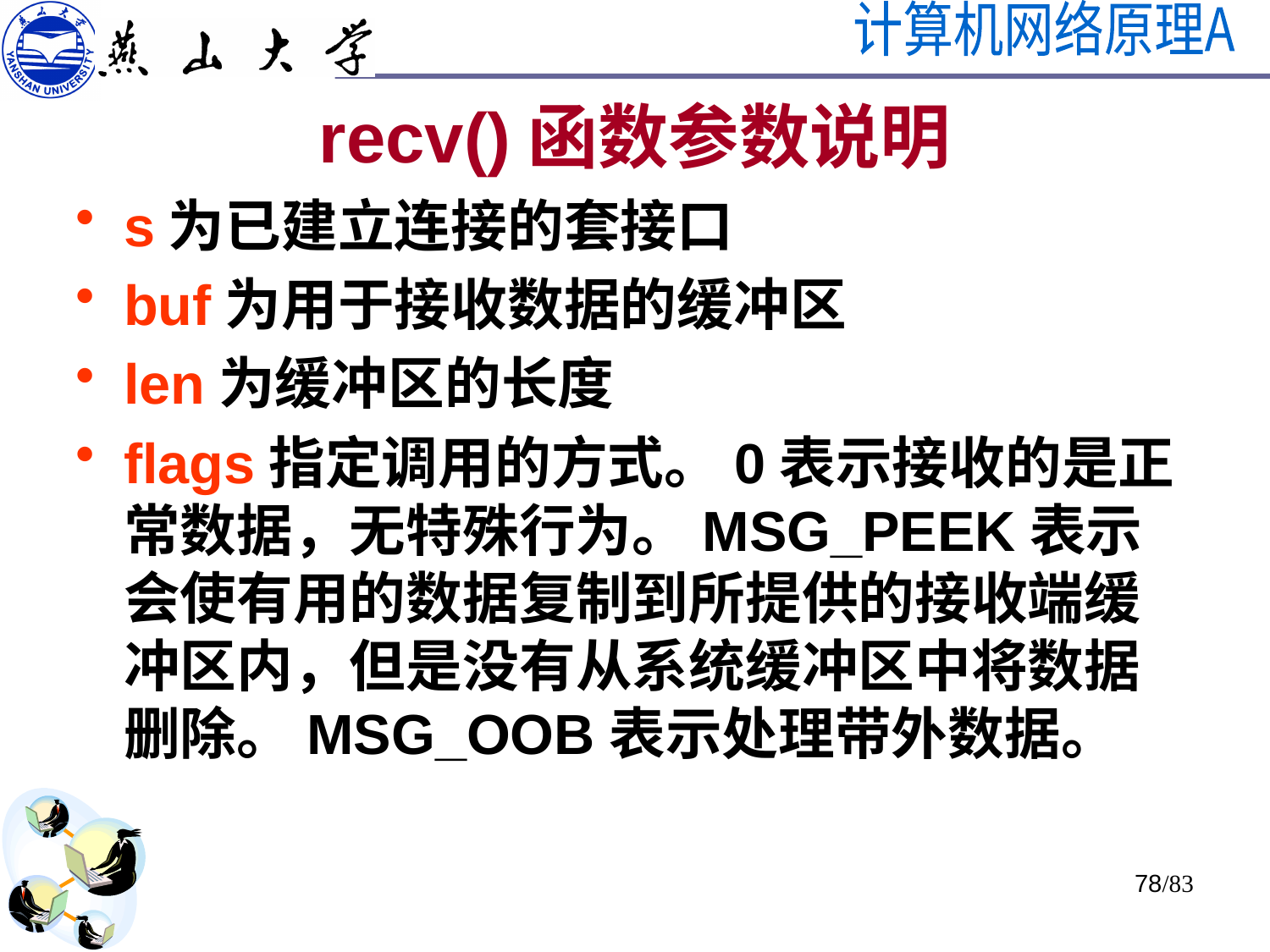

# recv()函数参数说明
s为已建立连接的套接口
buf为用于接收数据的缓冲区
len为缓冲区的长度
flags指定调用的方式。0表示接收的是正常数据，无特殊行为。MSG_PEEK表示会使有用的数据复制到所提供的接收端缓冲区内，但是没有从系统缓冲区中将数据删除。MSG_OOB表示处理带外数据。
78/83